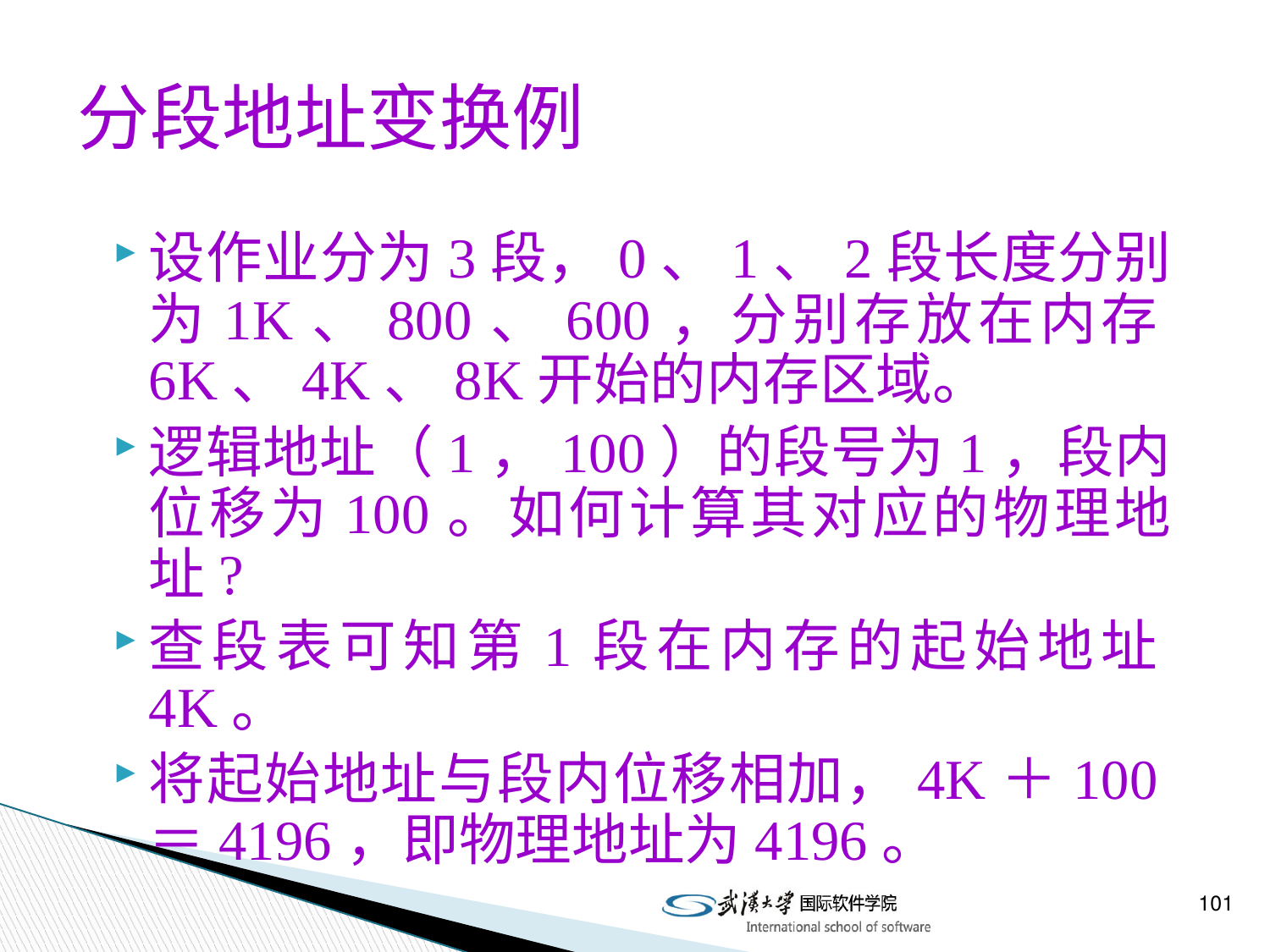

# 分段地址变换例
设作业分为3段，0、1、2段长度分别为1K、800、600，分别存放在内存6K、4K、8K开始的内存区域。
逻辑地址（1，100）的段号为1，段内位移为100。如何计算其对应的物理地址?
查段表可知第1段在内存的起始地址4K。
将起始地址与段内位移相加，4K＋100＝4196，即物理地址为4196。